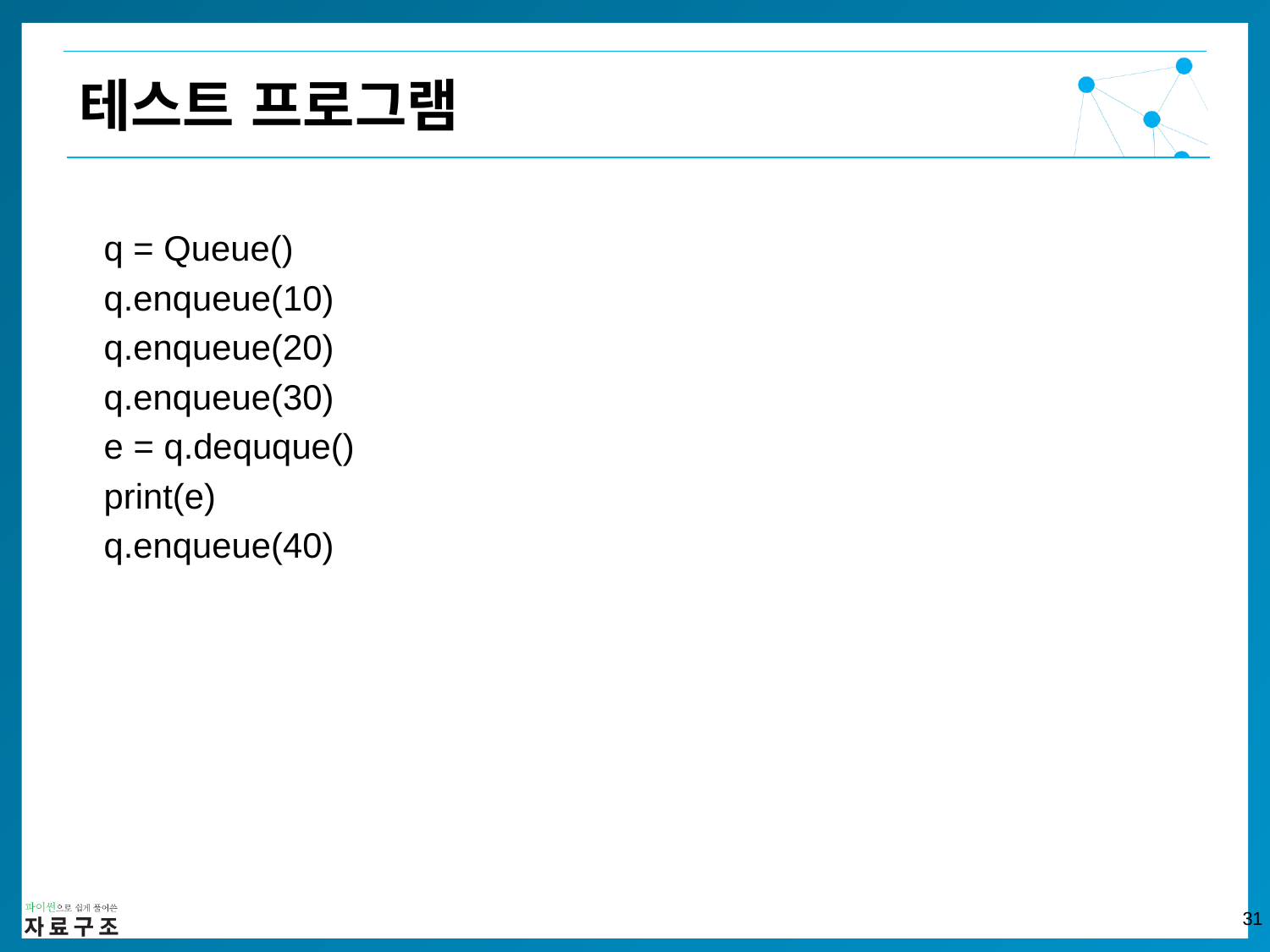

테스트 프로그램
q = Queue()
q.enqueue(10)
q.enqueue(20)
q.enqueue(30)
e = q.dequque()
print(e)
q.enqueue(40)